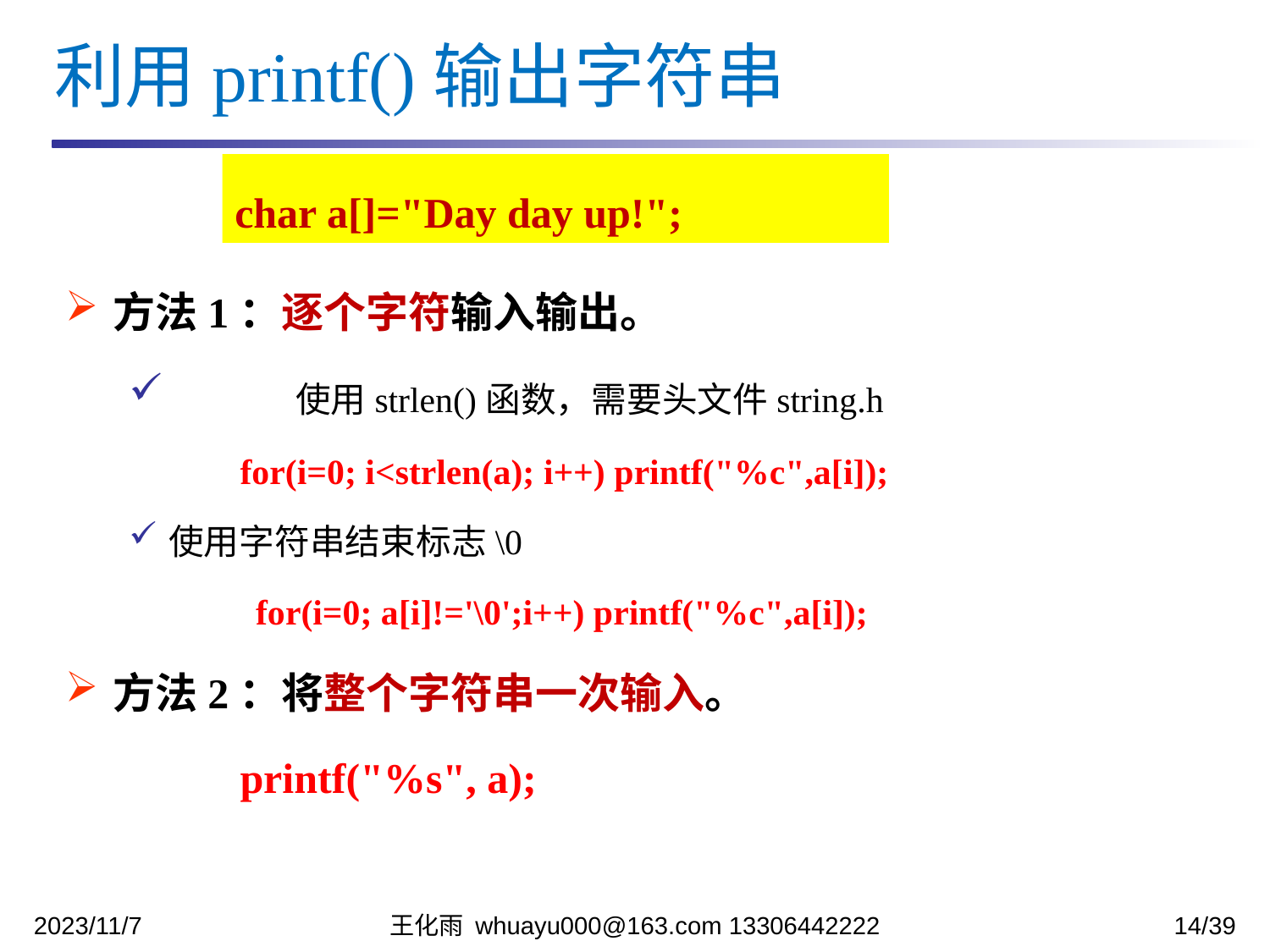

利用printf()输出字符串
char a[]="Day day up!";
方法1：逐个字符输入输出。
	使用strlen()函数，需要头文件string.h
		for(i=0; i<strlen(a); i++) printf("%c",a[i]);
使用字符串结束标志\0
	for(i=0; a[i]!='\0';i++) printf("%c",a[i]);
方法2：将整个字符串一次输入。
		printf("%s", a);
2023/11/7
王化雨 whuayu000@163.com 13306442222
14/39